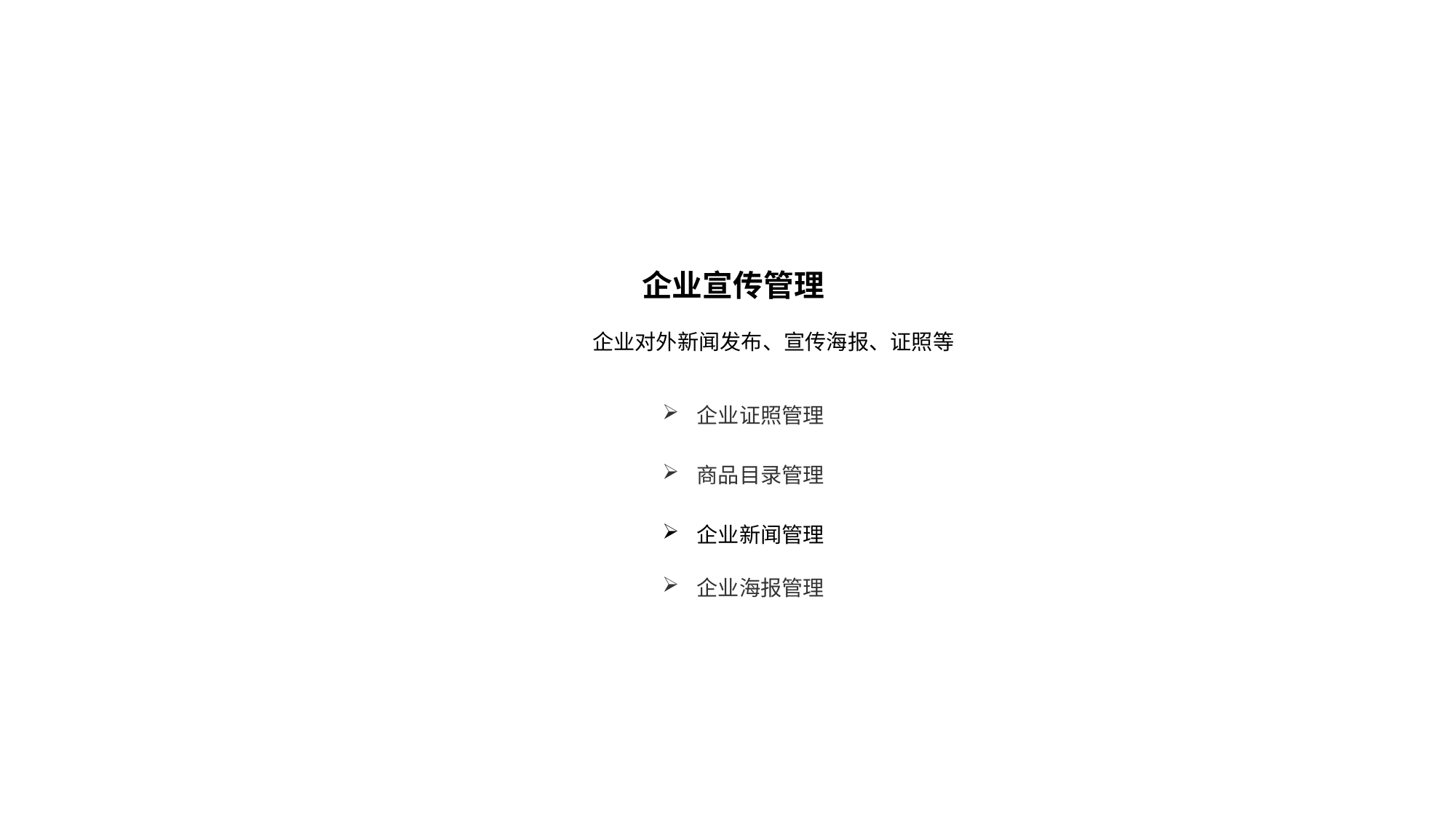

企业宣传管理
企业对外新闻发布、宣传海报、证照等
企业证照管理
商品目录管理
企业新闻管理
企业海报管理